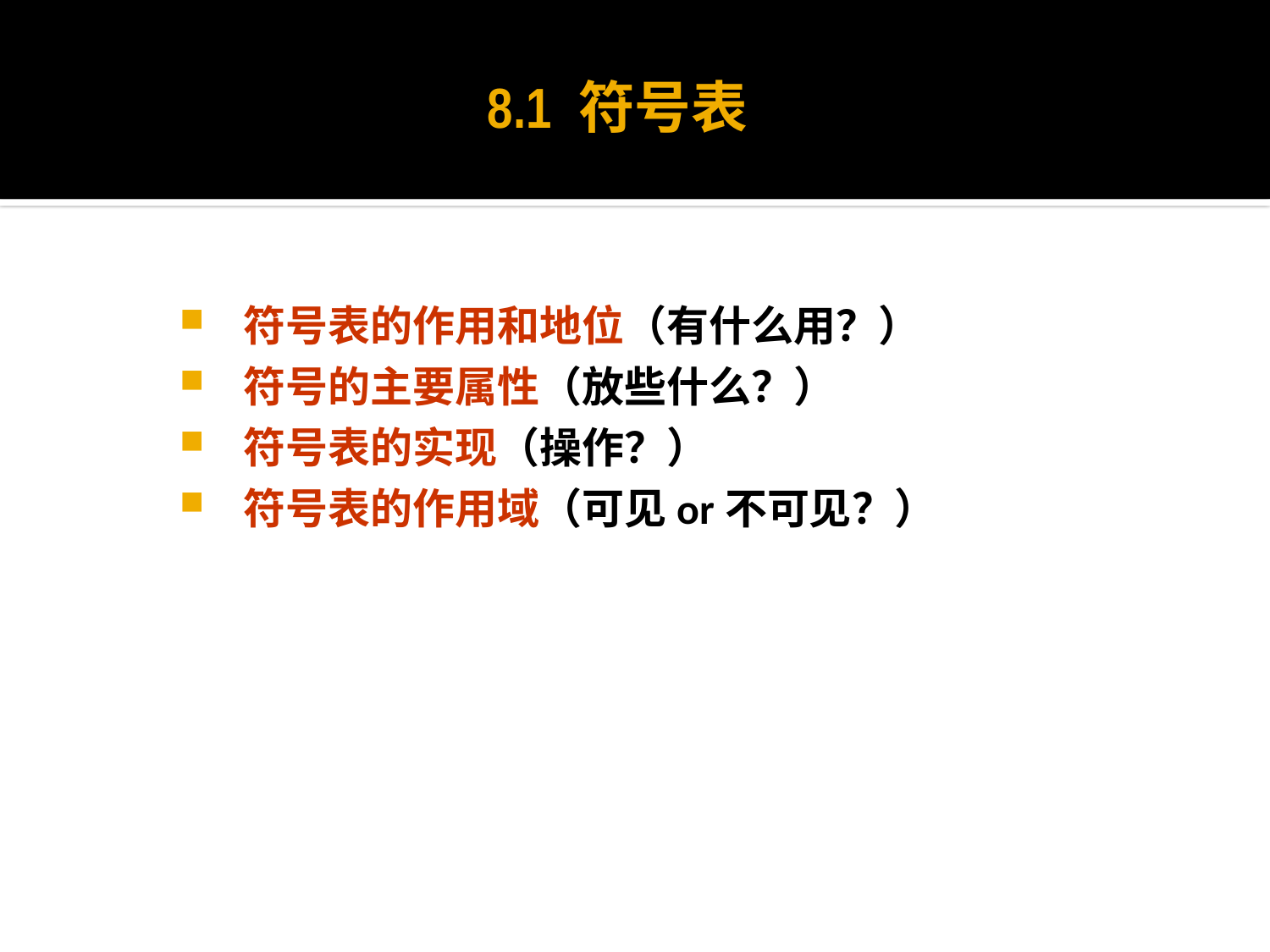

# 8.1 符号表
 符号表的作用和地位（有什么用？）
 符号的主要属性（放些什么？）
 符号表的实现（操作？）
 符号表的作用域（可见or不可见？）